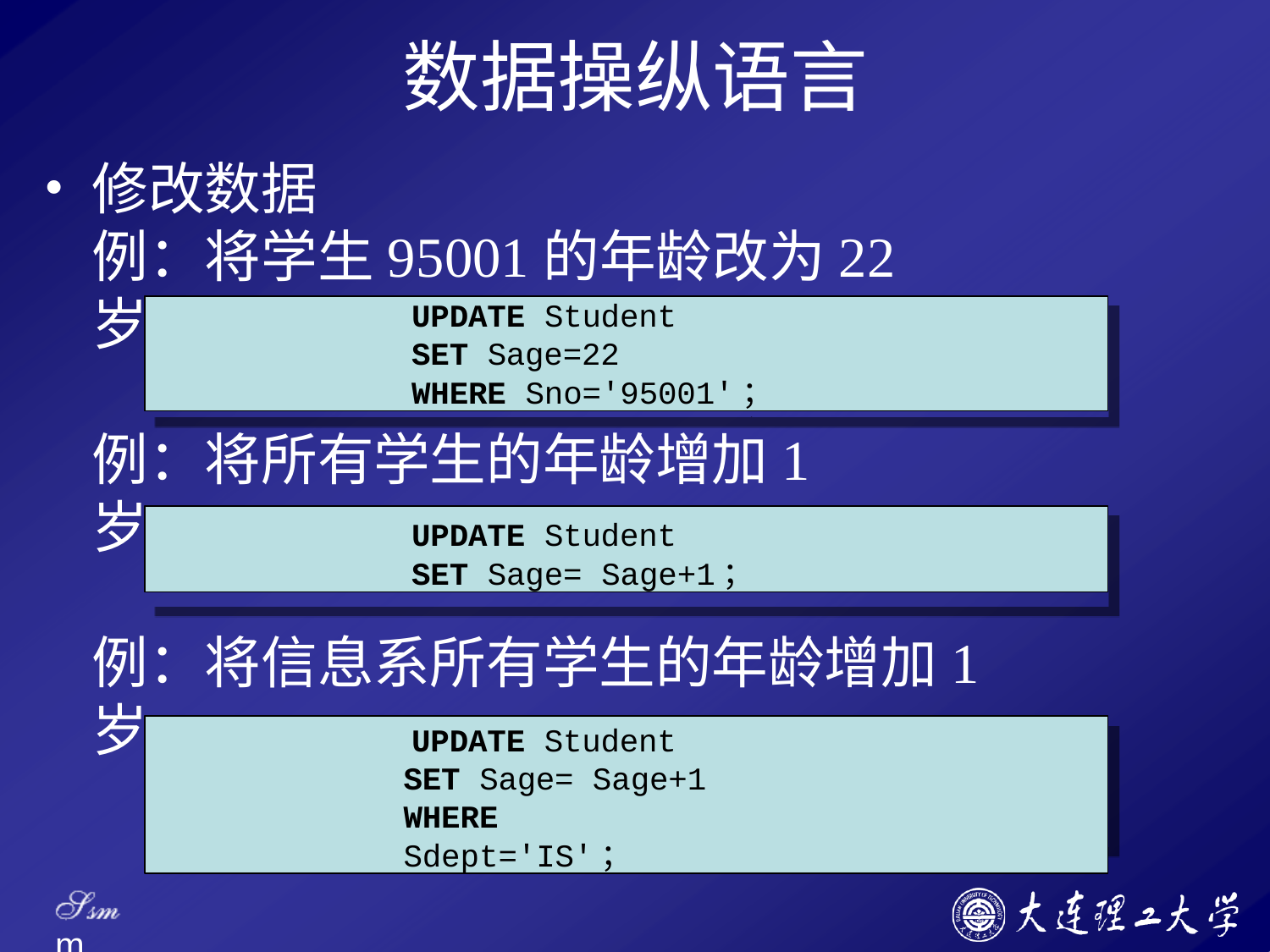

# 数据操纵语言
修改数据
例：将学生95001的年龄改为22岁。
UPDATE Student
SET Sage=22
WHERE Sno='95001'；

例：将所有学生的年龄增加1岁。
UPDATE Student
SET Sage= Sage+1；

例：将信息系所有学生的年龄增加1岁
UPDATE Student  SET Sage= Sage+1  WHERE Sdept='IS'；

Ssm